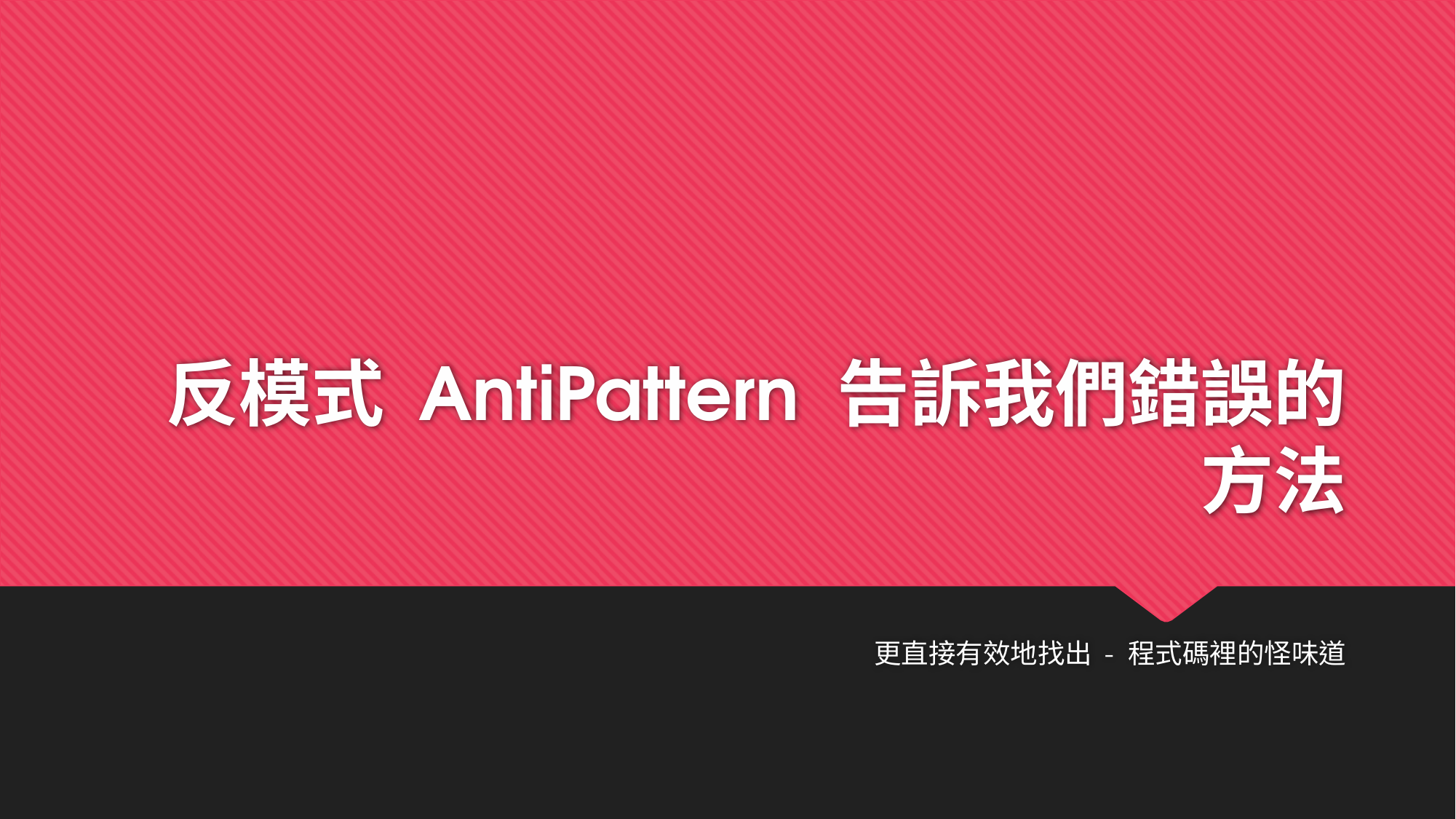

# 反模式 AntiPattern 告訴我們錯誤的方法
更直接有效地找出 - 程式碼裡的怪味道